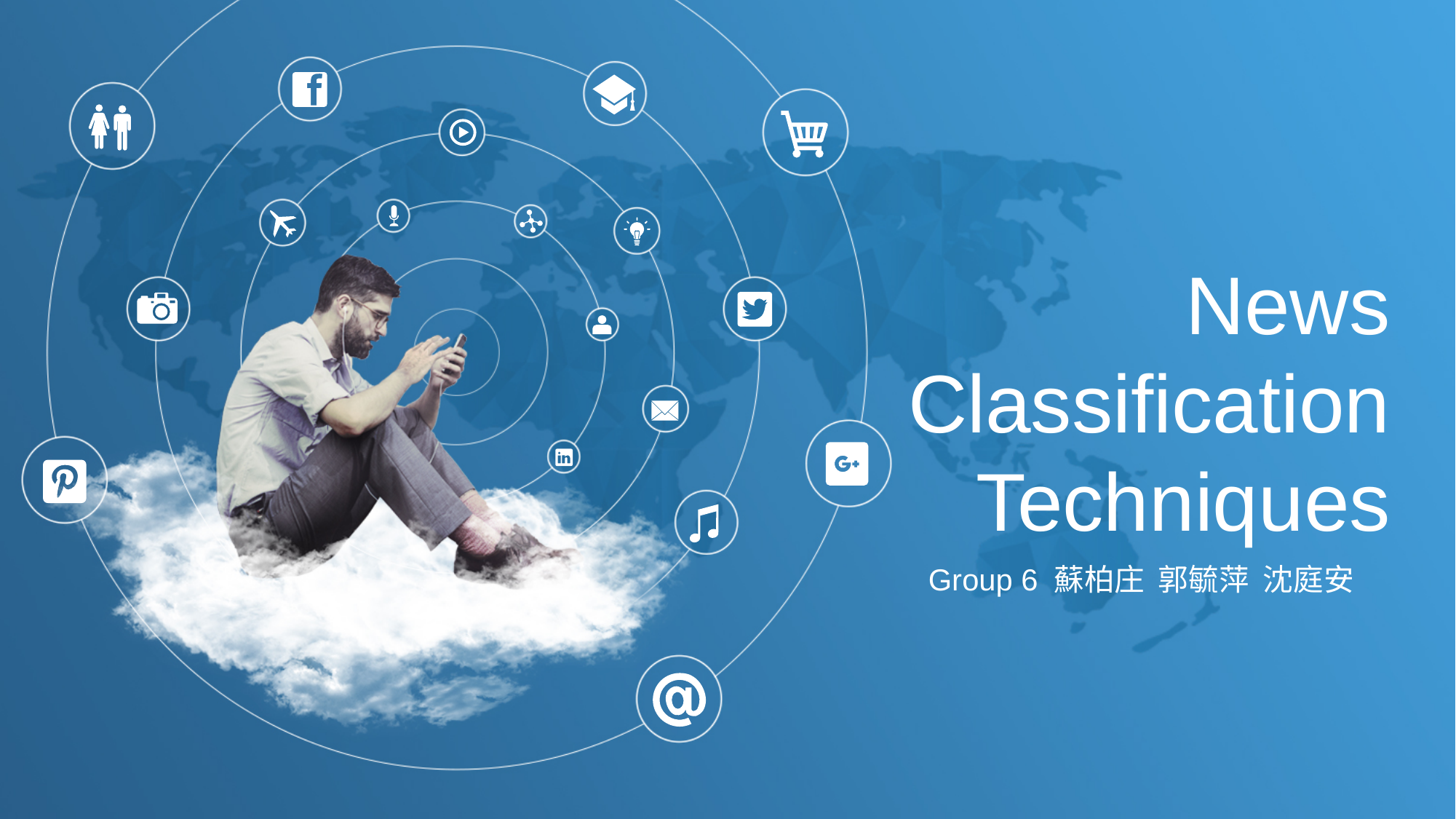

News
Classification
Techniques

  Group 6 蘇柏庄  郭毓萍  沈庭安